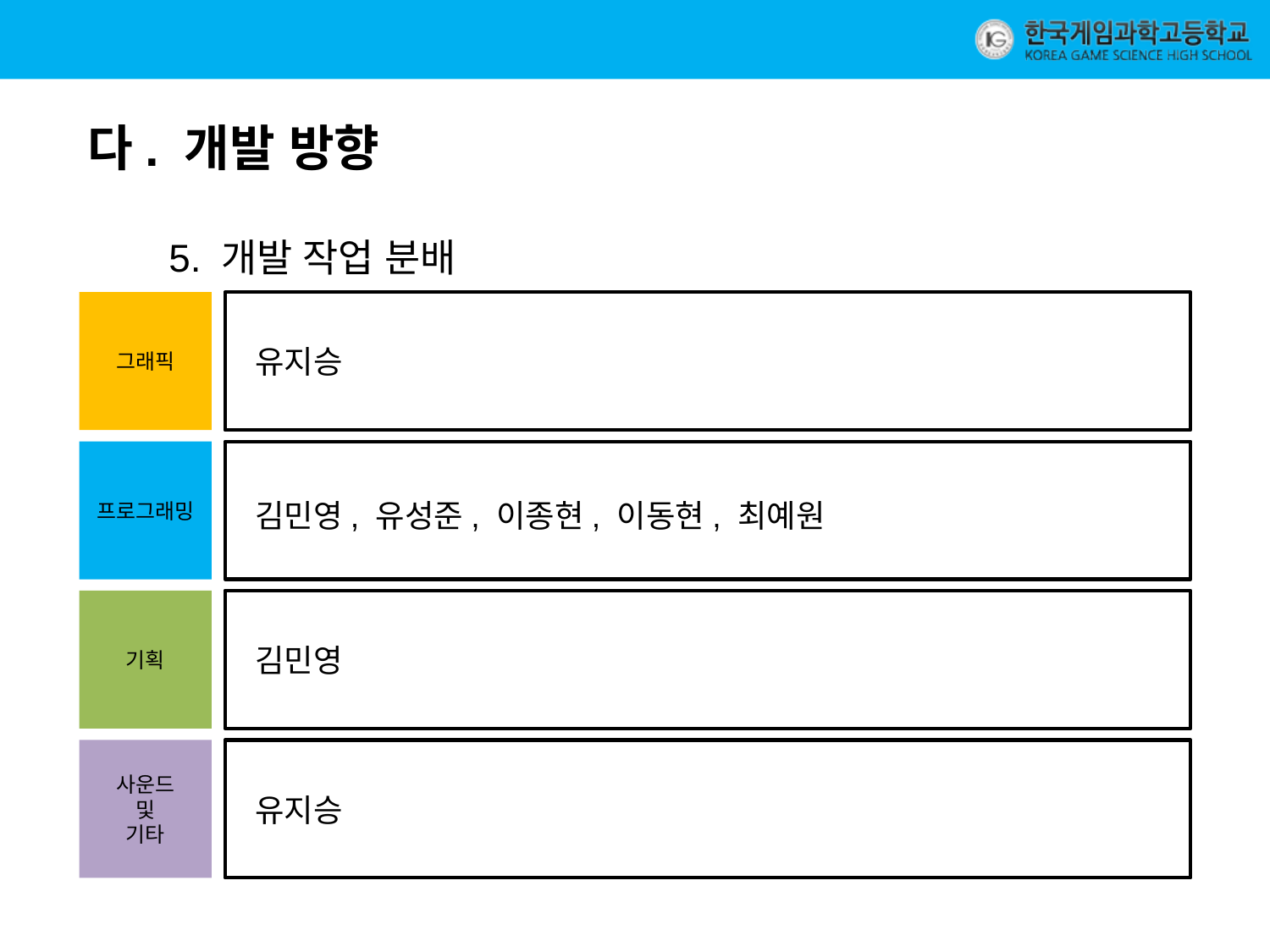

다. 개발 방향
5. 개발 작업 분배
그래픽

유지승
프로그래밍

김민영, 유성준, 이종현, 이동현, 최예원
기획

김민영
사운드
및
기타

유지승